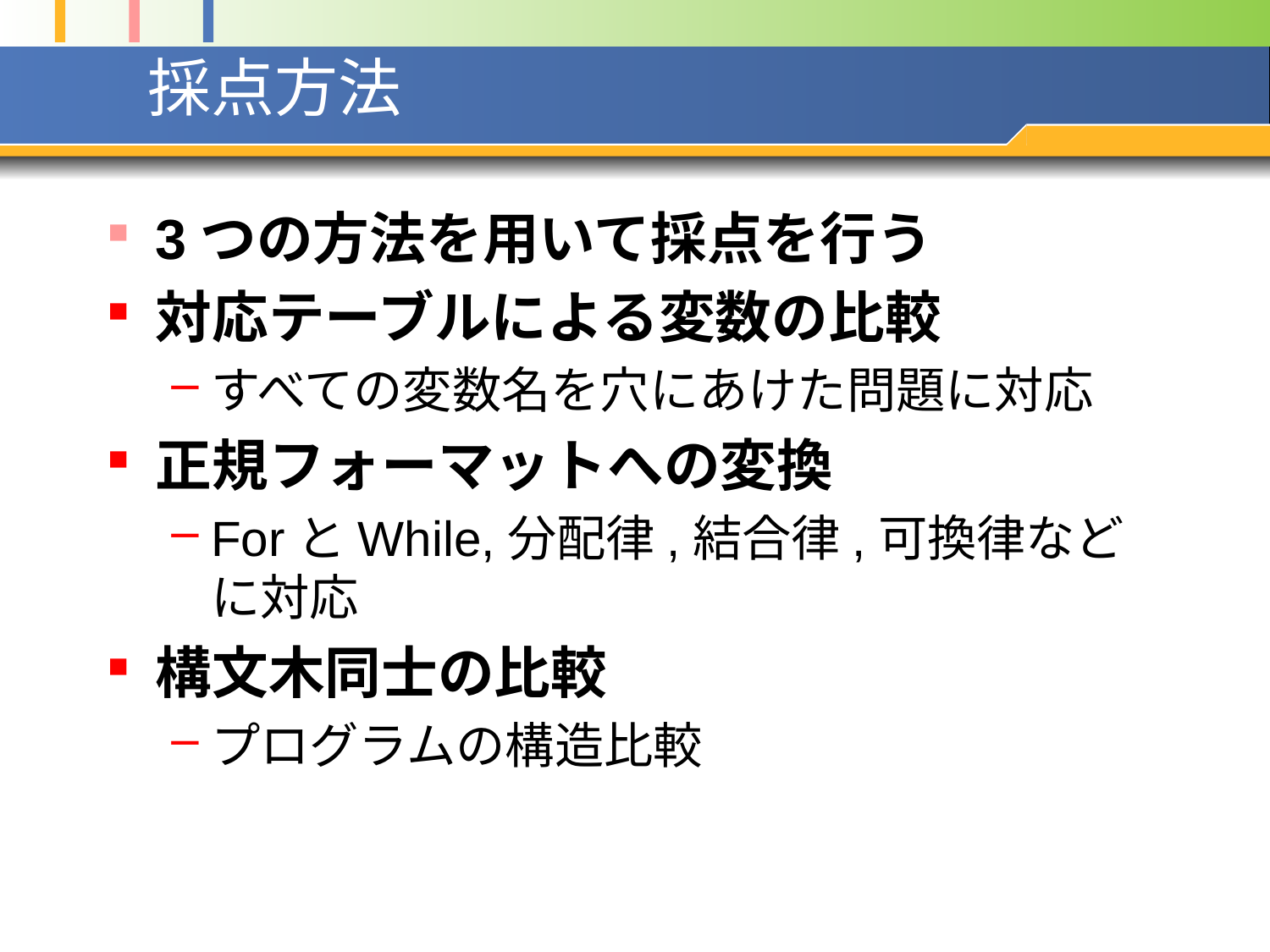

# 採点方法
3つの方法を用いて採点を行う
対応テーブルによる変数の比較
すべての変数名を穴にあけた問題に対応
正規フォーマットへの変換
ForとWhile,分配律,結合律,可換律などに対応
構文木同士の比較
プログラムの構造比較